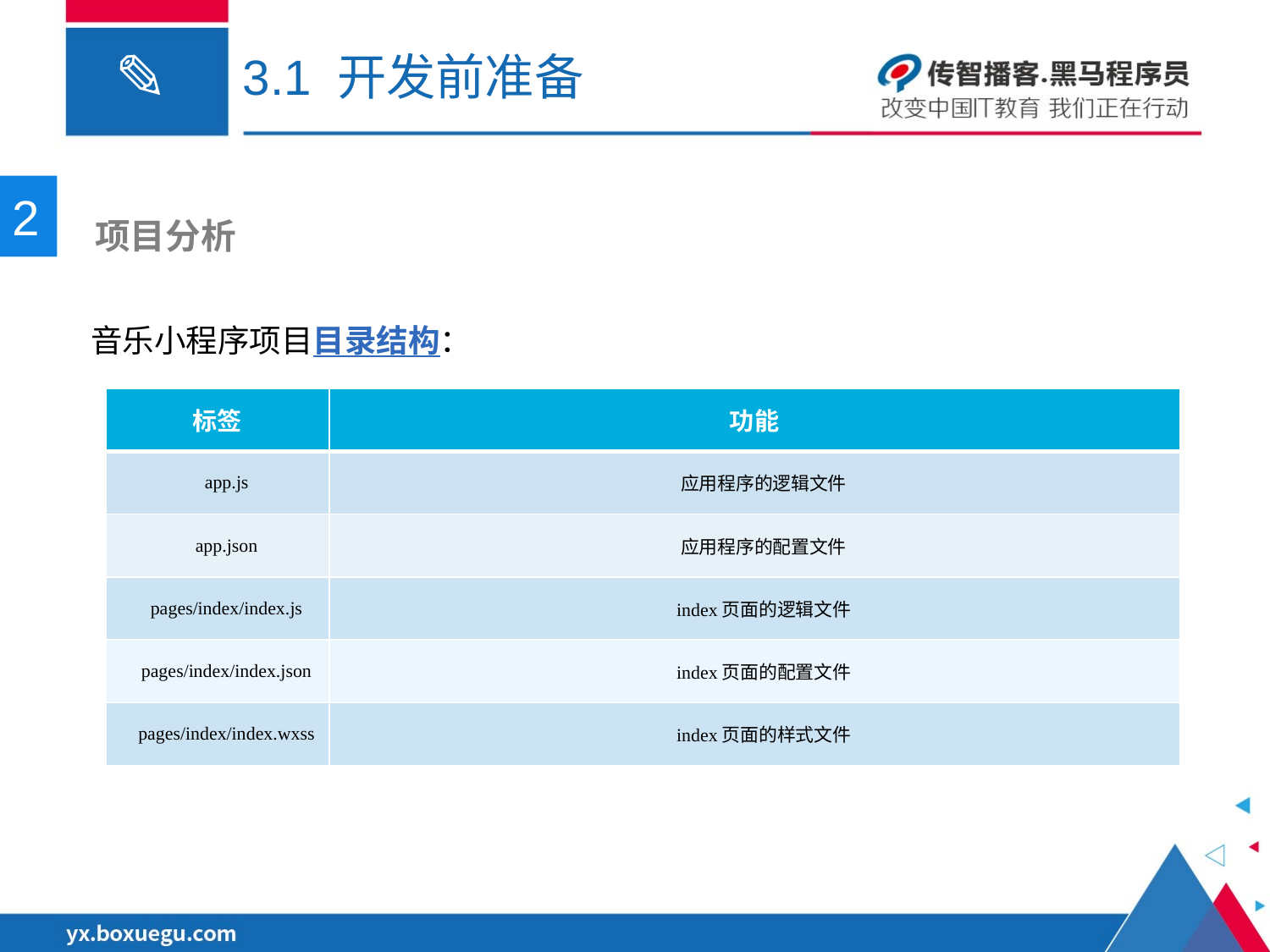

# 3.1 开发前准备

2
  项目分析
音乐小程序项目目录结构：
| 标签 | 功能 |
| --- | --- |
| app.js | 应用程序的逻辑文件 |
| app.json | 应用程序的配置文件 |
| pages/index/index.js | index页面的逻辑文件 |
| pages/index/index.json | index页面的配置文件 |
| pages/index/index.wxss | index页面的样式文件 |